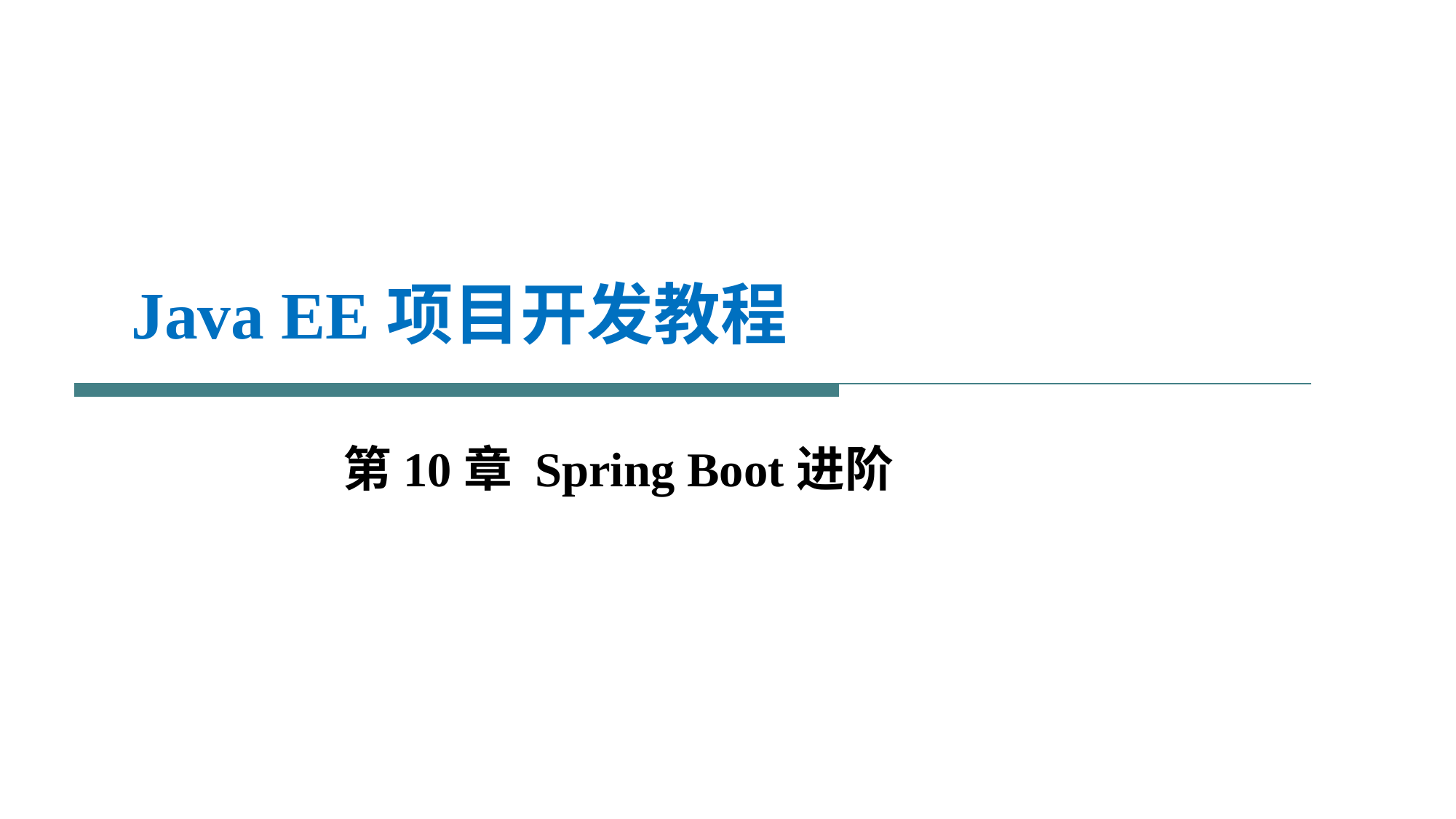

# Java EE项目开发教程
第10章 Spring Boot进阶
1